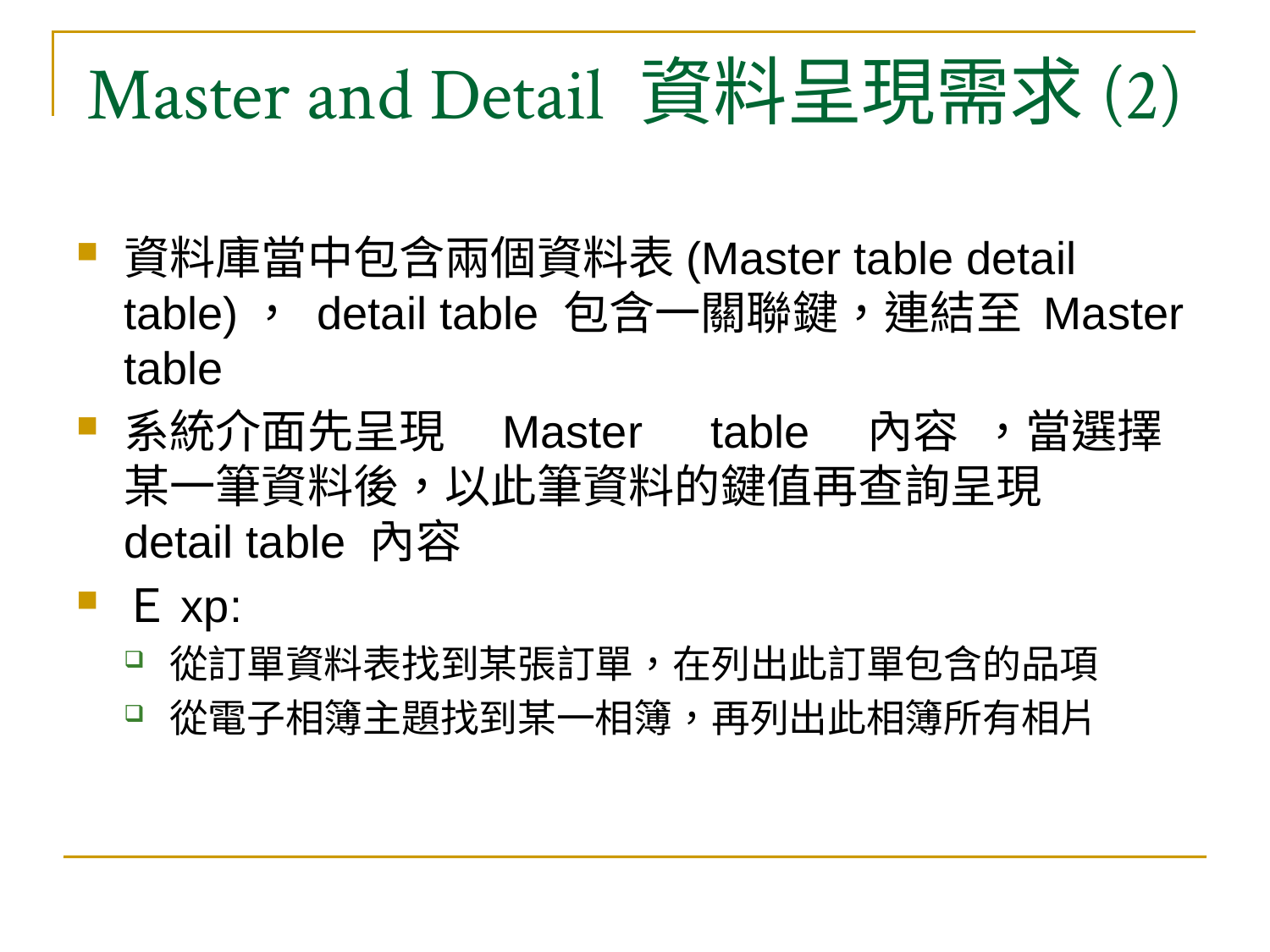

# Master and Detail 資料呈現需求(2)
資料庫當中包含兩個資料表(Master table detail table)， detail table 包含一關聯鍵，連結至 Master table
系統介面先呈現　Master　table　內容  ，當選擇某一筆資料後，以此筆資料的鍵值再查詢呈現　 detail table 內容
Ｅxp:
從訂單資料表找到某張訂單，在列出此訂單包含的品項
從電子相簿主題找到某一相簿，再列出此相簿所有相片